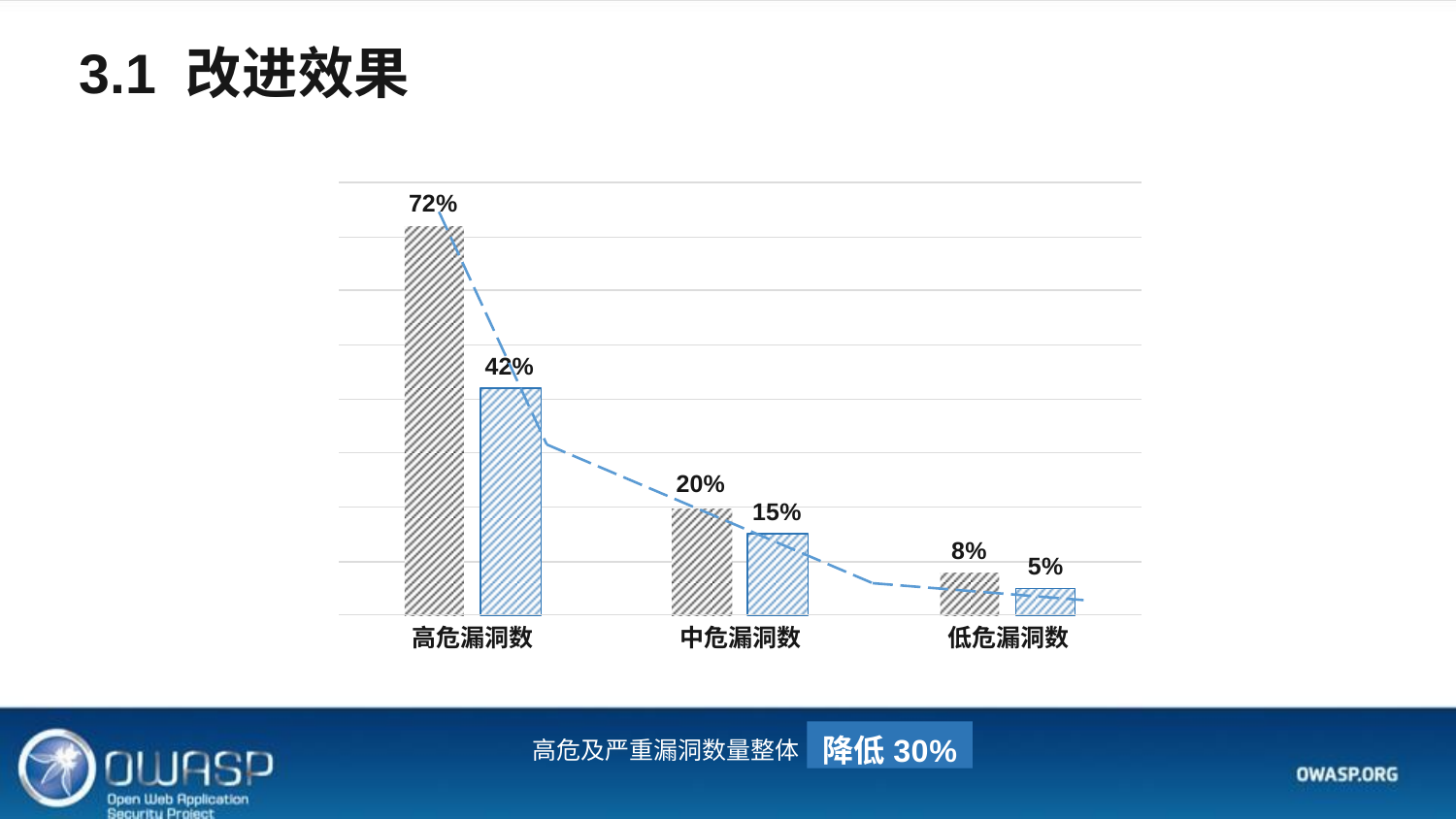

# 3.1 改进效果

72%

42%

20%
15%

8%
5%

高危漏洞数
中危漏洞数
低危漏洞数
降低30%
高危及严重漏洞数量整体